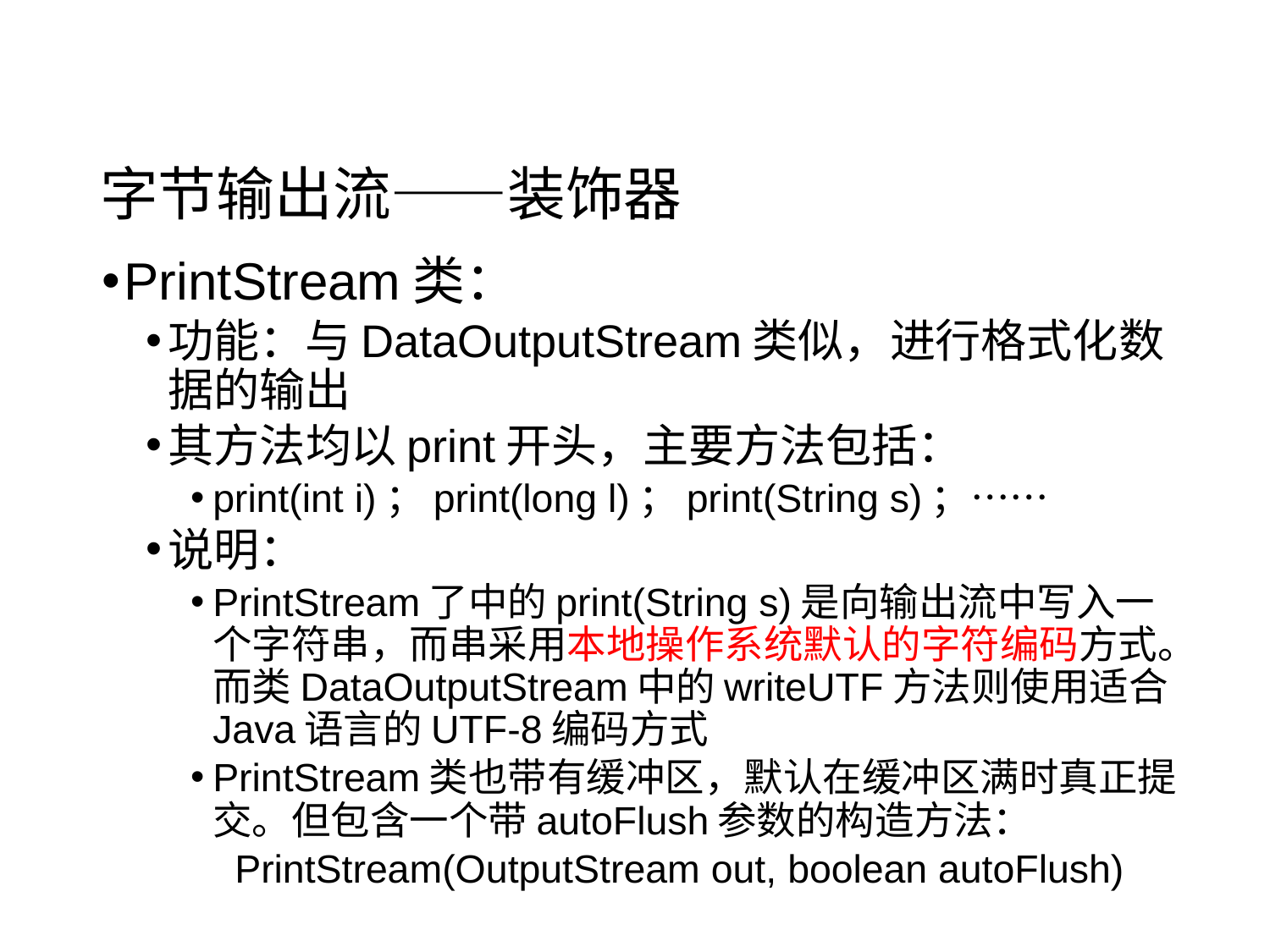

# 字节输出流——装饰器
PrintStream类：
功能：与DataOutputStream类似，进行格式化数据的输出
其方法均以print开头，主要方法包括：
print(int i)；print(long l)；print(String s)；……
说明：
PrintStream了中的print(String s)是向输出流中写入一个字符串，而串采用本地操作系统默认的字符编码方式。而类DataOutputStream中的writeUTF方法则使用适合Java语言的UTF-8编码方式
PrintStream类也带有缓冲区，默认在缓冲区满时真正提交。但包含一个带autoFlush参数的构造方法：
PrintStream(OutputStream out, boolean autoFlush)